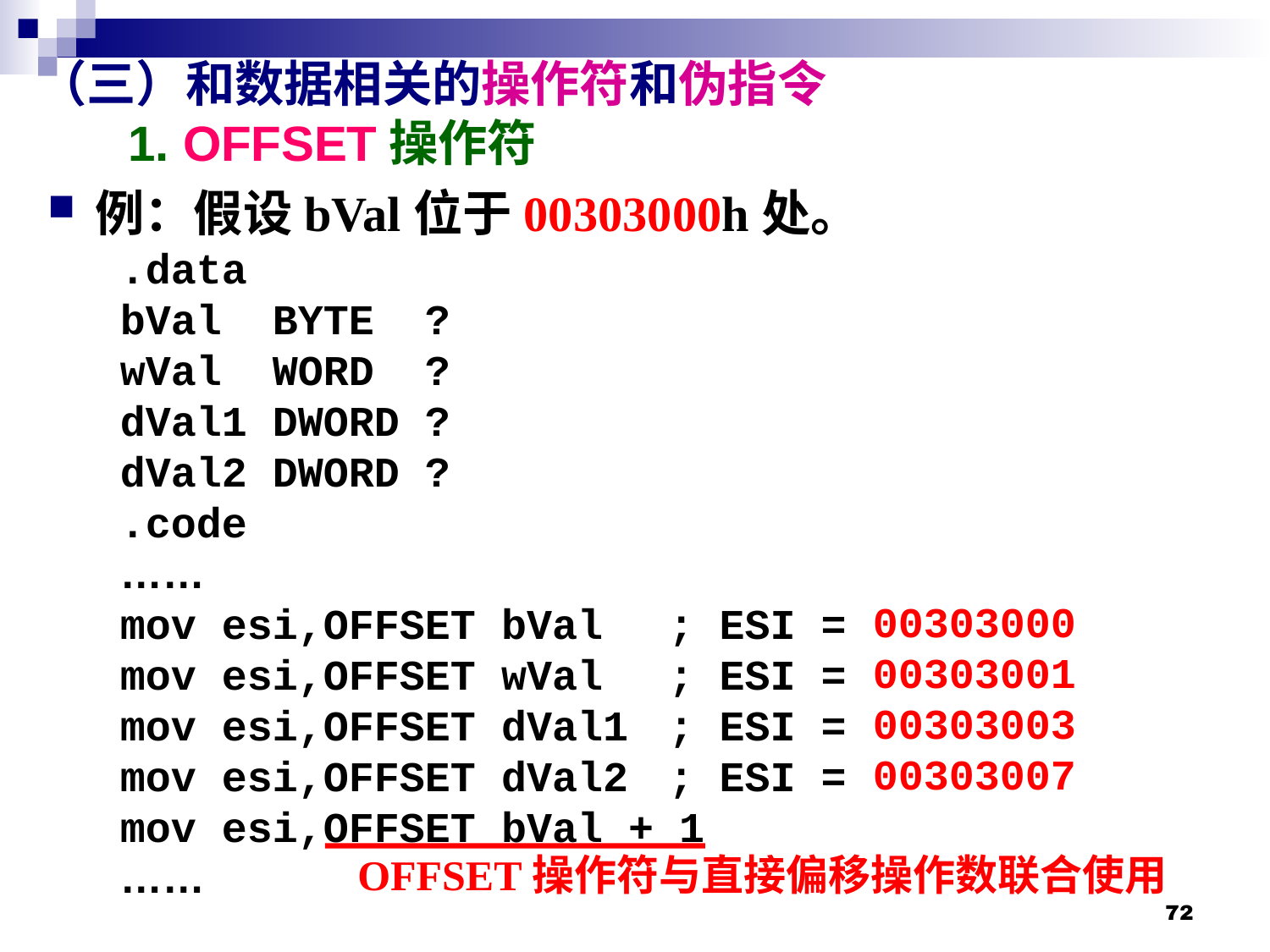

# （三）和数据相关的操作符和伪指令 1. OFFSET操作符
例：假设bVal位于00303000h处。
.data
bVal  BYTE  ?
wVal  WORD  ?
dVal1 DWORD ?
dVal2 DWORD ?
.code
……
mov esi,OFFSET bVal	; ESI =
mov esi,OFFSET wVal	; ESI =
mov esi,OFFSET dVal1	; ESI =
mov esi,OFFSET dVal2	; ESI =
mov esi,OFFSET bVal + 1
……
00303000
00303001
00303003
00303007
OFFSET操作符与直接偏移操作数联合使用

72